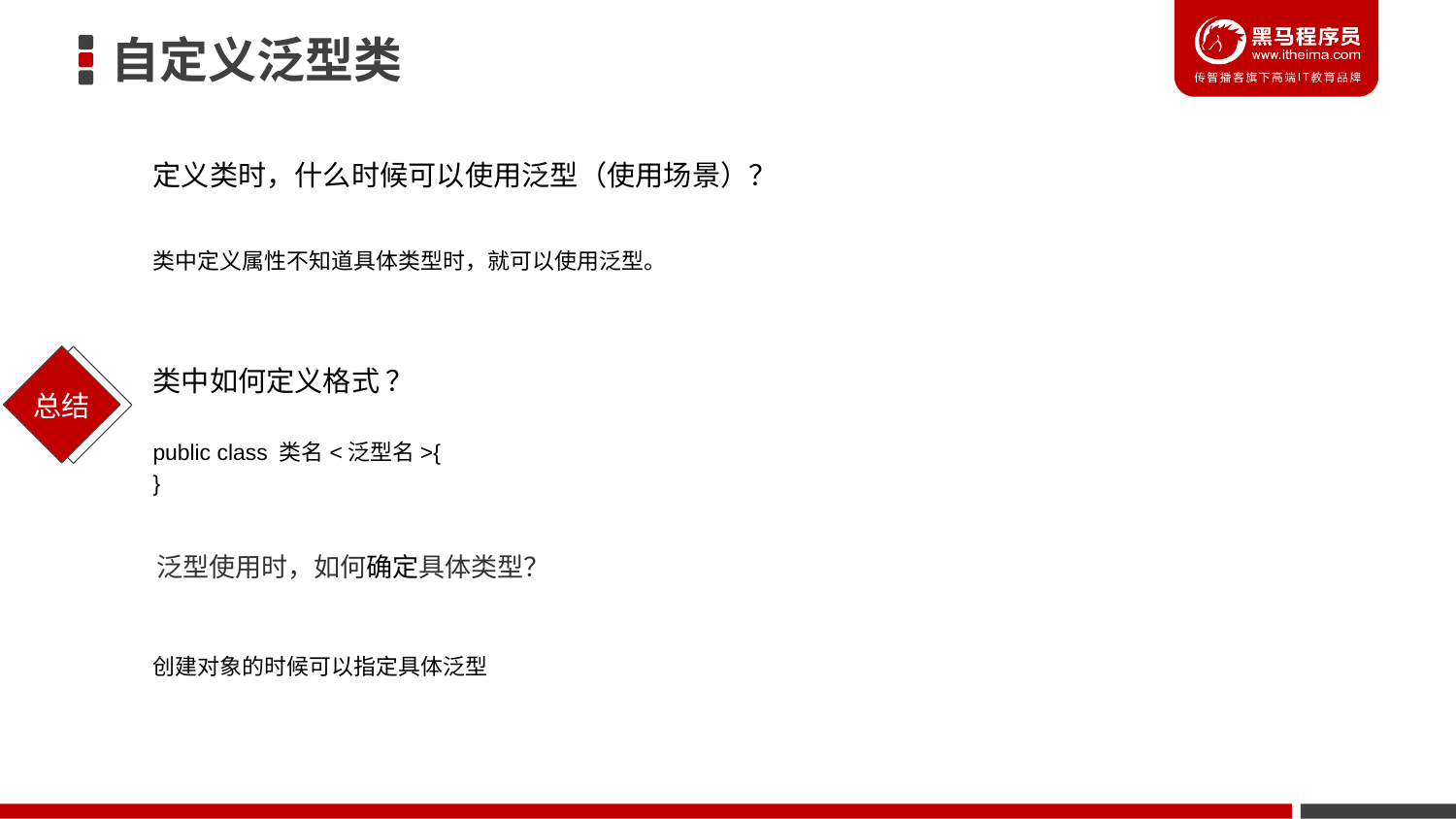

# 自定义泛型类
定义类时，什么时候可以使用泛型（使用场景）？
类中定义属性不知道具体类型时，就可以使用泛型。
类中如何定义格式 ？
public class 类名<泛型名>{
}
泛型使用时，如何确定具体类型？
创建对象的时候可以指定具体泛型